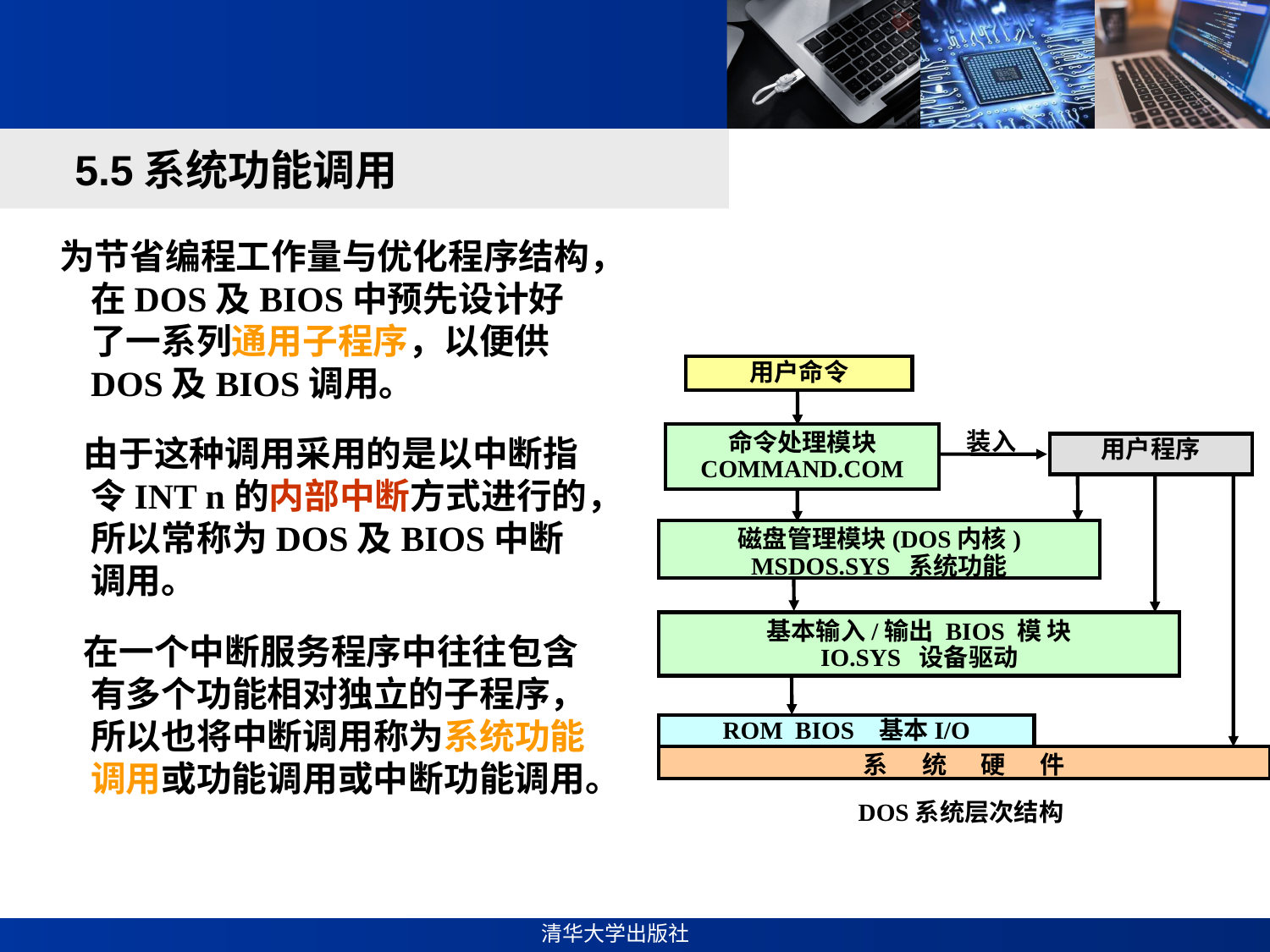

#
5.5系统功能调用
 为节省编程工作量与优化程序结构，在DOS及BIOS中预先设计好了一系列通用子程序，以便供DOS及BIOS调用。
    由于这种调用采用的是以中断指令INT n的内部中断方式进行的，所以常称为DOS及BIOS中断调用。
    在一个中断服务程序中往往包含有多个功能相对独立的子程序，所以也将中断调用称为系统功能调用或功能调用或中断功能调用。
用户命令

命令处理模块
COMMAND.COM
装入
用户程序

磁盘管理模块(DOS内核)
MSDOS.SYS  系统功能

基本输入/输出 BIOS 模 块
IO.SYS  设备驱动

ROM  BIOS   基本I/O
系      统      硬      件

DOS系统层次结构